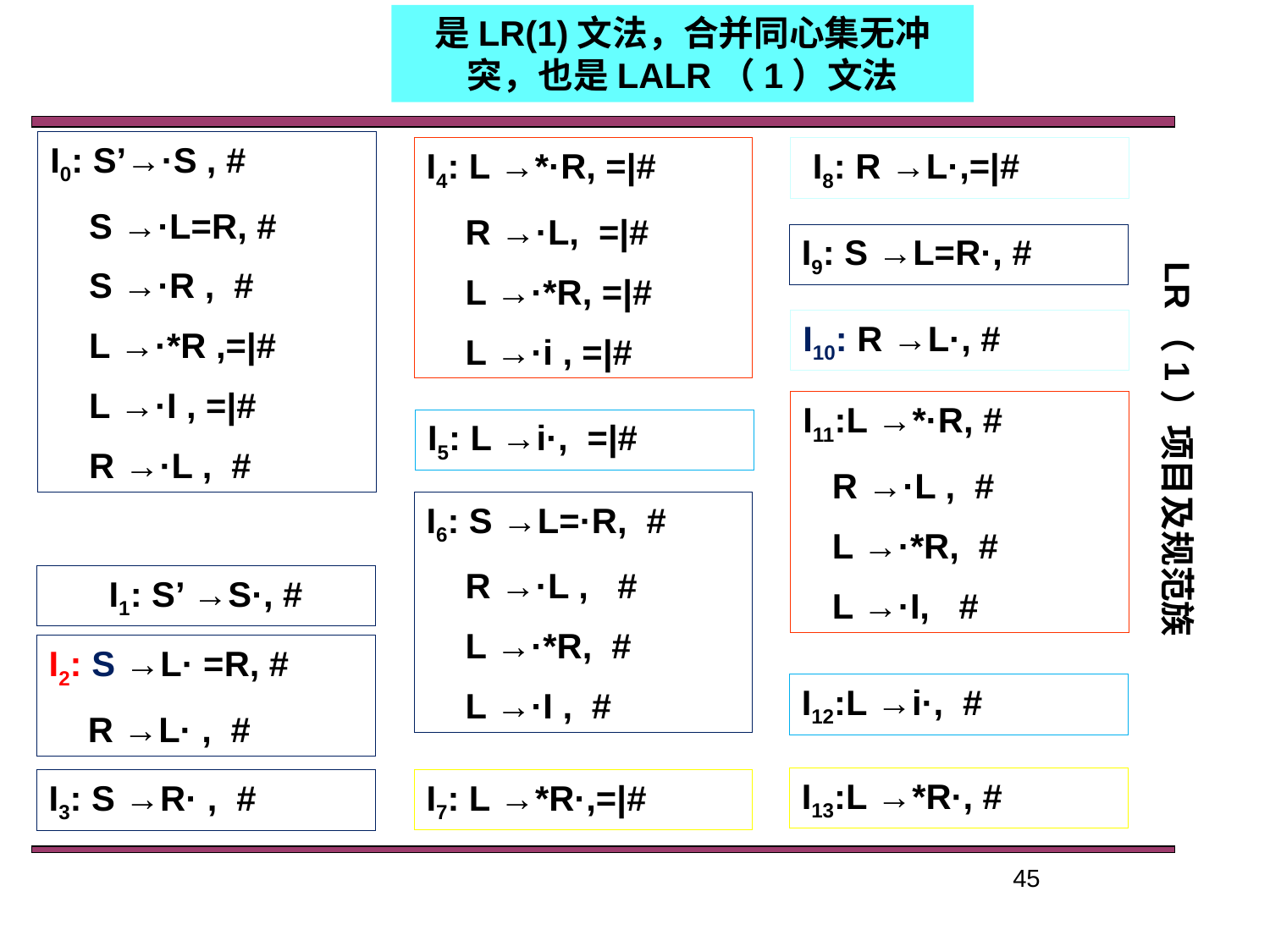

是LR(1)文法，合并同心集无冲突，也是LALR（1）文法
I0: S’→·S , #
    S →·L=R, #
    S →·R ,  #
    L →·*R ,=|#
    L →·I , =|#
    R →·L ,  #
I4: L →*·R, =|#
    R →·L,  =|#
    L →·*R, =|#
    L →·i , =|#
 I8: R →L·,=|#
LR（1）项目及规范族

I9: S →L=R·, #

I10: R →L·, #

I11:L →*·R, #
   R →·L ,  #
   L →·*R,  #
   L →·I,   #
I5: L →i·,  =|#
I6: S →L=·R,  #
    R →·L ,   #
    L →·*R,  #
    L →·I ,  #
I1: S’ →S·, #
I2: S →L· =R, #
    R →L· ,  #
I12:L →i·,  #
I13:L →*R·, #
I7: L →*R·,=|#
I3: S →R· ,  #
45